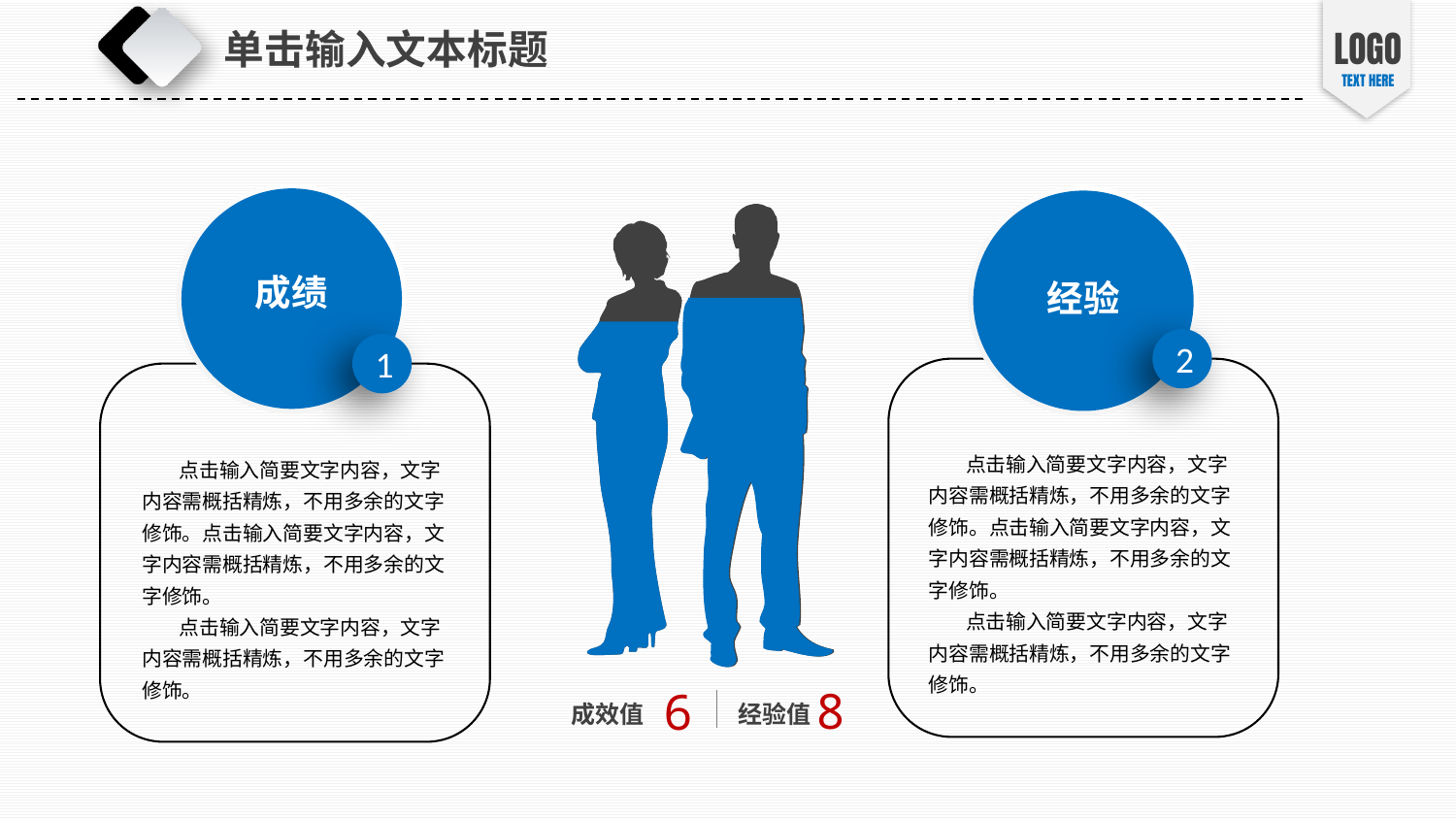

单击输入文本标题

成绩
经验

2
1

       点击输入简要文字内容，文字内容需概括精炼，不用多余的文字修饰。点击输入简要文字内容，文字内容需概括精炼，不用多余的文字修饰。
       点击输入简要文字内容，文字内容需概括精炼，不用多余的文字修饰。
       点击输入简要文字内容，文字内容需概括精炼，不用多余的文字修饰。点击输入简要文字内容，文字内容需概括精炼，不用多余的文字修饰。
       点击输入简要文字内容，文字内容需概括精炼，不用多余的文字修饰。
8
6
成效值
经验值